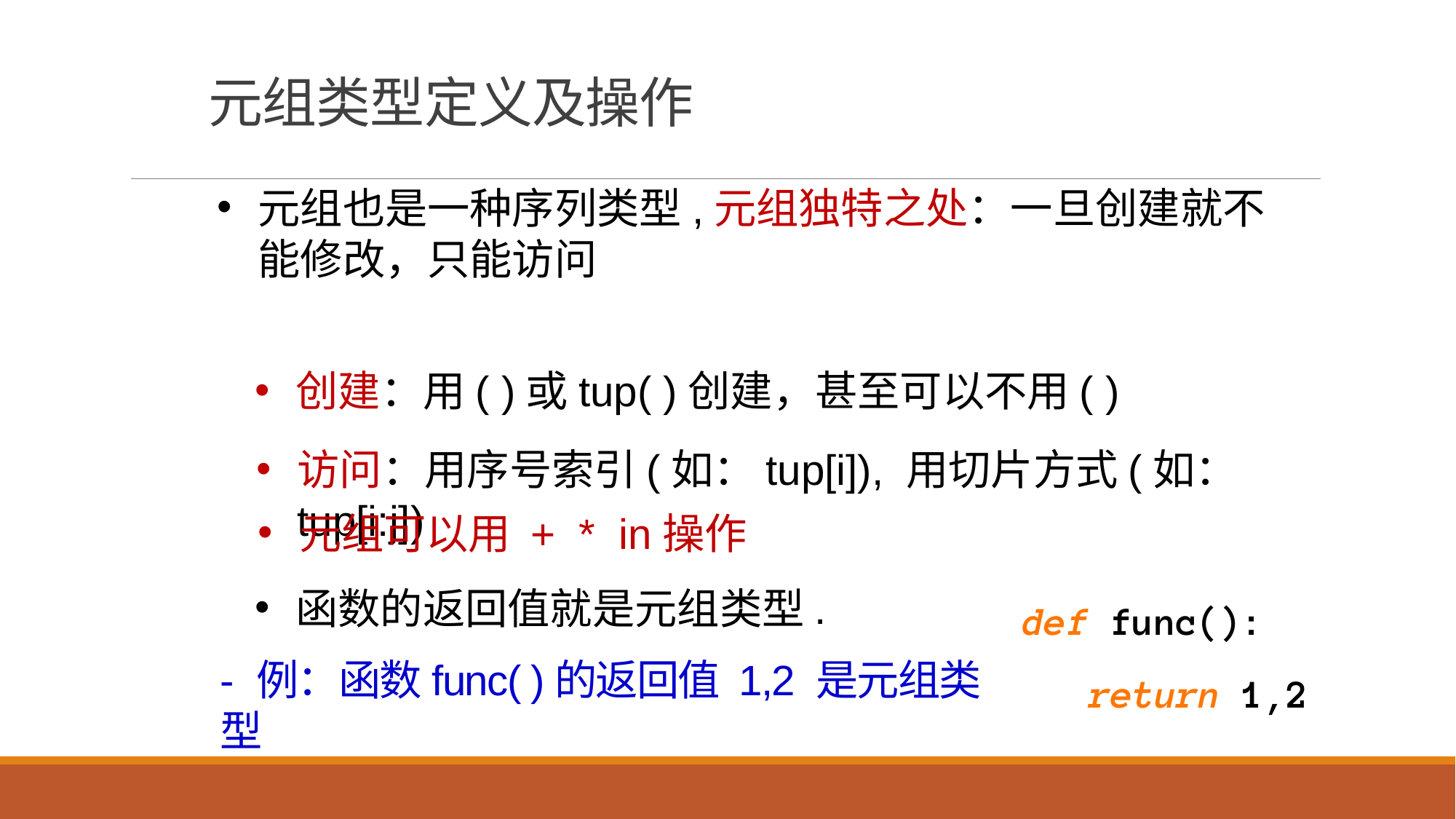

# 元组类型定义及操作
元组也是一种序列类型,元组独特之处：一旦创建就不能修改，只能访问
创建：用( )或tup( )创建，甚至可以不用( )
访问：用序号索引(如：tup[i]), 用切片方式(如：tup[i:j])
元组可以用 +  *  in操作
def func():
return 1,2
函数的返回值就是元组类型.
- 例：函数func( )的返回值 1,2 是元组类型